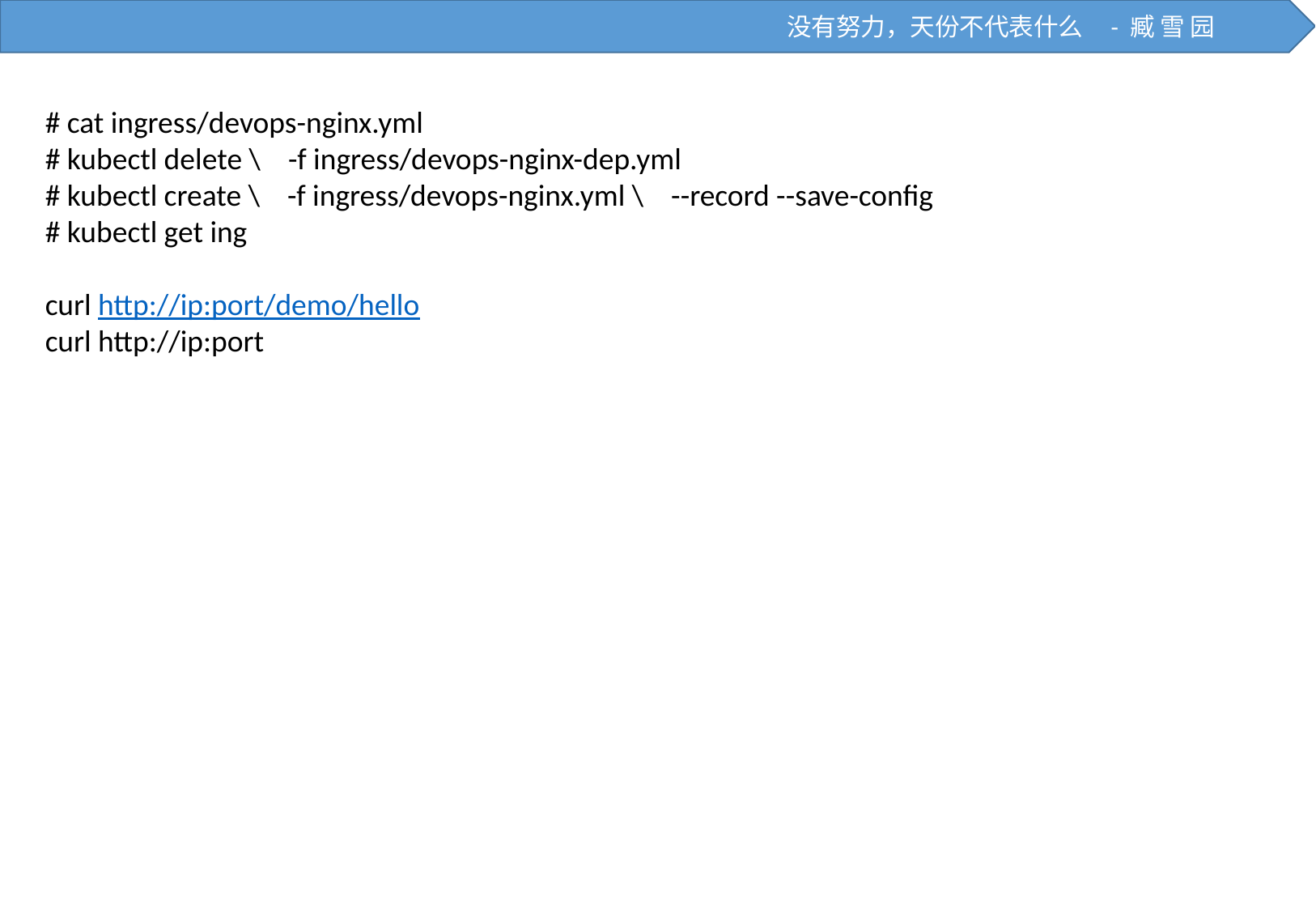

没有努力，天份不代表什么    - 臧 雪 园
# cat ingress/devops-nginx.yml
# kubectl delete \    -f ingress/devops-nginx-dep.yml
# kubectl create \    -f ingress/devops-nginx.yml \    --record --save-config
# kubectl get ing

curl http://ip:port/demo/hello
curl http://ip:port